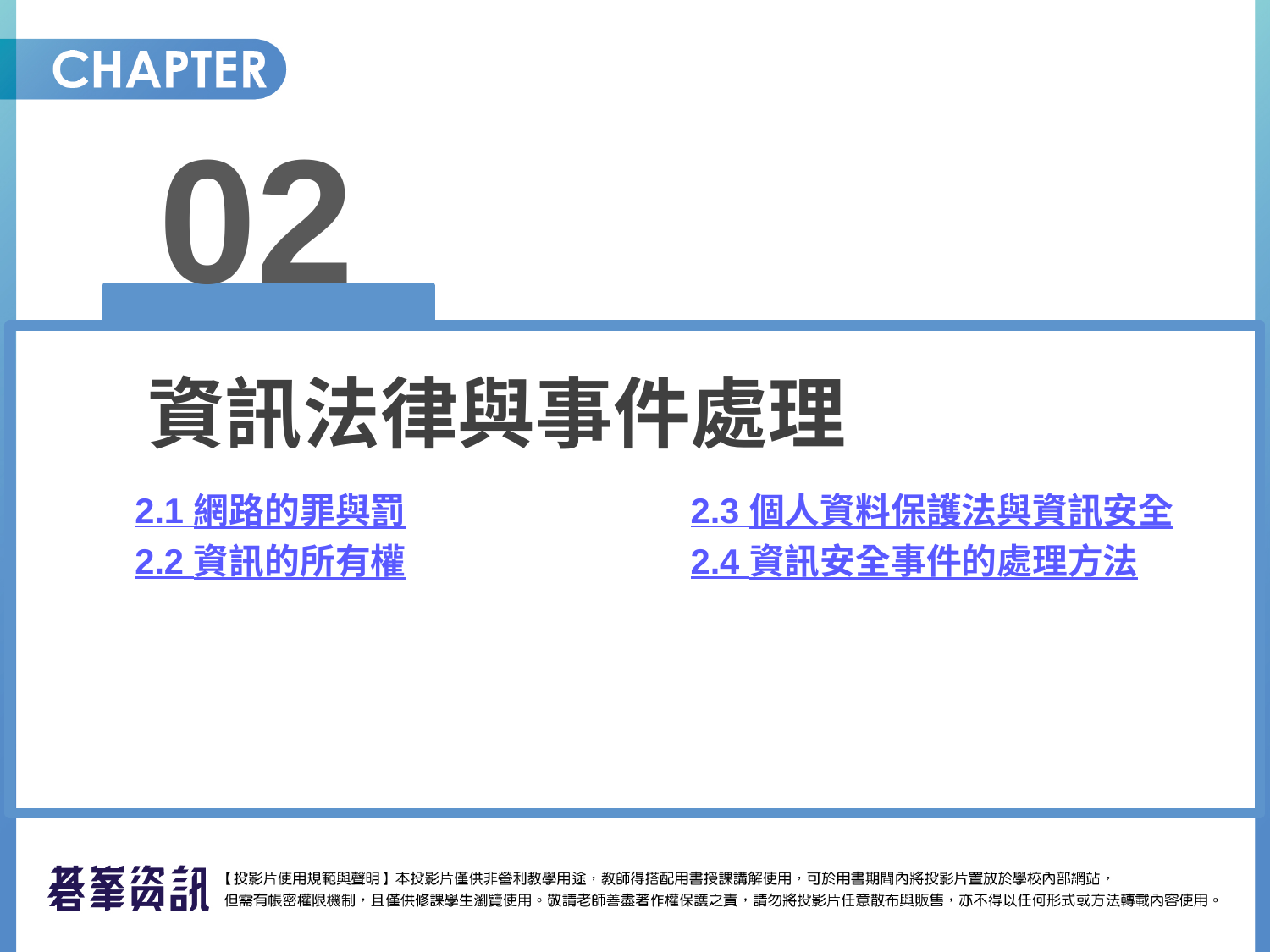

02
資訊法律與事件處理
2.1 網路的罪與罰
2.2 資訊的所有權

2.3 個人資料保護法與資訊安全
2.4 資訊安全事件的處理方法